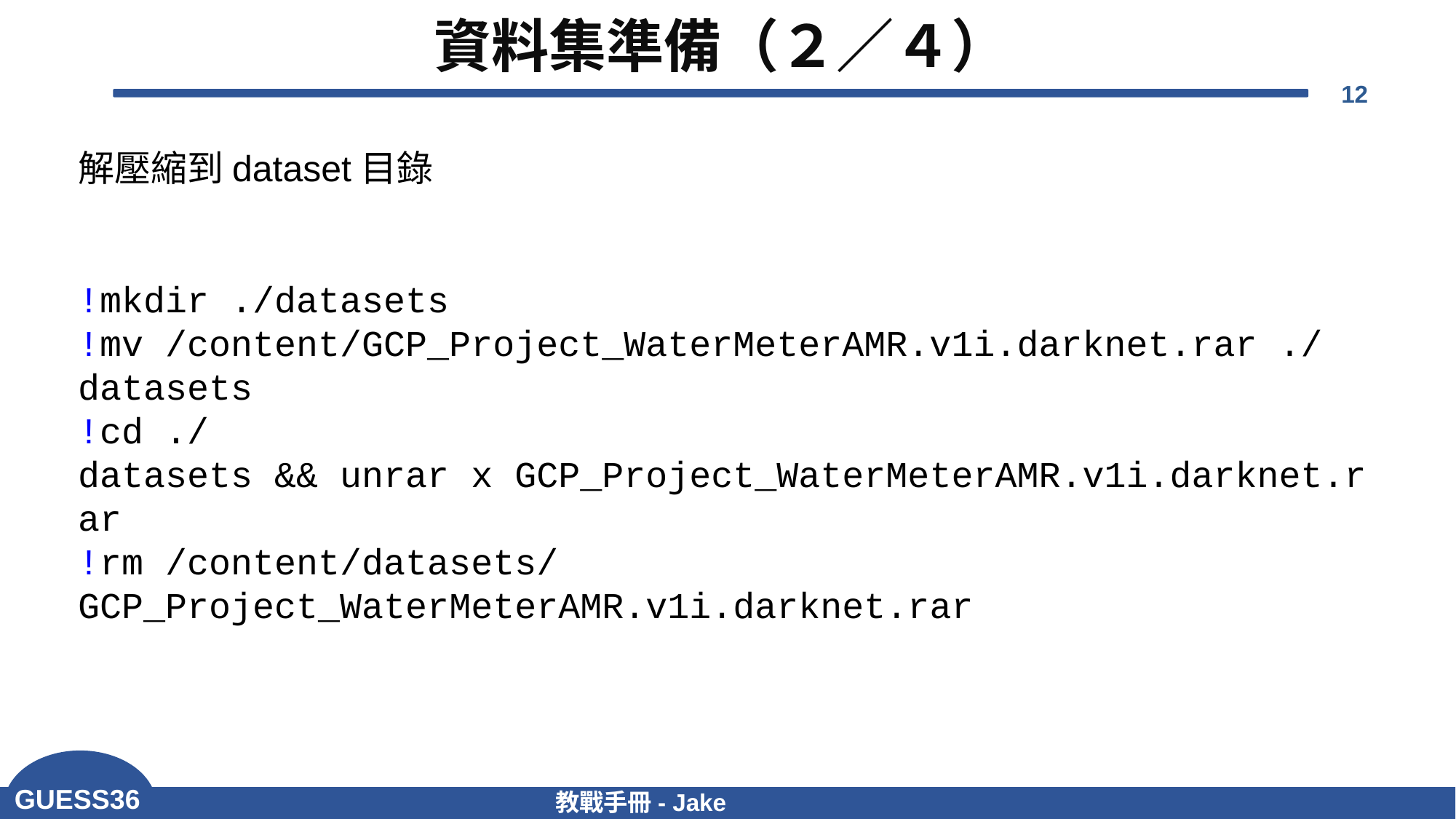

# 資料集準備（２／４）
12
解壓縮到dataset目錄

!mkdir ./datasets
!mv /content/GCP_Project_WaterMeterAMR.v1i.darknet.rar ./datasets
!cd ./datasets && unrar x GCP_Project_WaterMeterAMR.v1i.darknet.rar
!rm /content/datasets/GCP_Project_WaterMeterAMR.v1i.darknet.rar